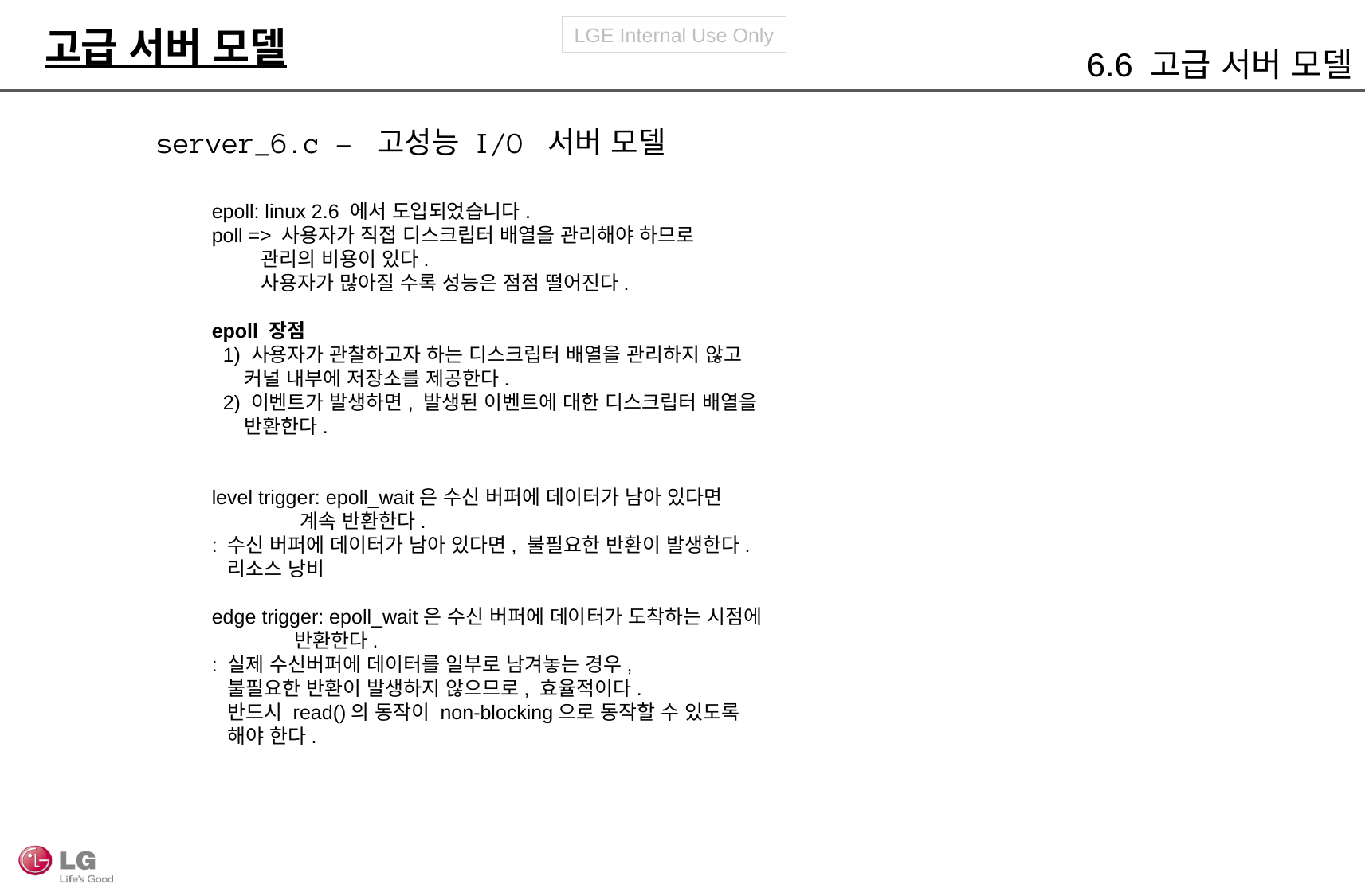

고급 서버 모델
6.6 고급 서버 모델

server_6.c – 고성능 I/O 서버 모델
epoll: linux 2.6 에서 도입되었습니다.
poll => 사용자가 직접 디스크립터 배열을 관리해야 하므로
        관리의 비용이 있다.
        사용자가 많아질 수록 성능은 점점 떨어진다.

epoll 장점
  1) 사용자가 관찰하고자 하는 디스크립터 배열을 관리하지 않고
     커널 내부에 저장소를 제공한다.
  2) 이벤트가 발생하면, 발생된 이벤트에 대한 디스크립터 배열을
     반환한다.

level trigger: epoll_wait은 수신 버퍼에 데이터가 남아 있다면
               계속 반환한다.
: 수신 버퍼에 데이터가 남아 있다면, 불필요한 반환이 발생한다.
  리소스 낭비

edge trigger: epoll_wait은 수신 버퍼에 데이터가 도착하는 시점에
              반환한다.
: 실제 수신버퍼에 데이터를 일부로 남겨놓는 경우,
  불필요한 반환이 발생하지 않으므로, 효율적이다.
  반드시 read()의 동작이 non-blocking으로 동작할 수 있도록
  해야 한다.